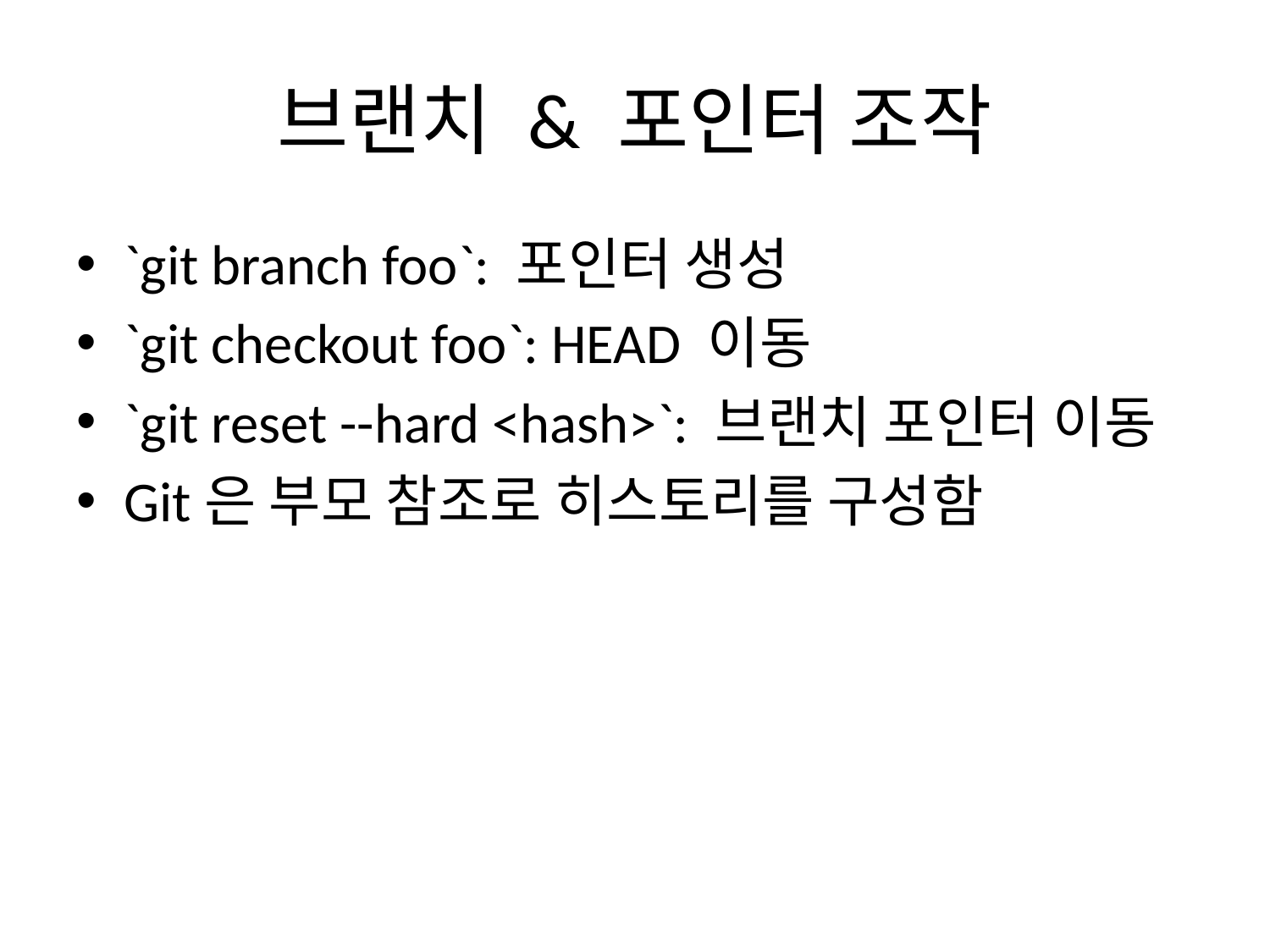

# 브랜치 & 포인터 조작
`git branch foo`: 포인터 생성
`git checkout foo`: HEAD 이동
`git reset --hard <hash>`: 브랜치 포인터 이동
Git은 부모 참조로 히스토리를 구성함